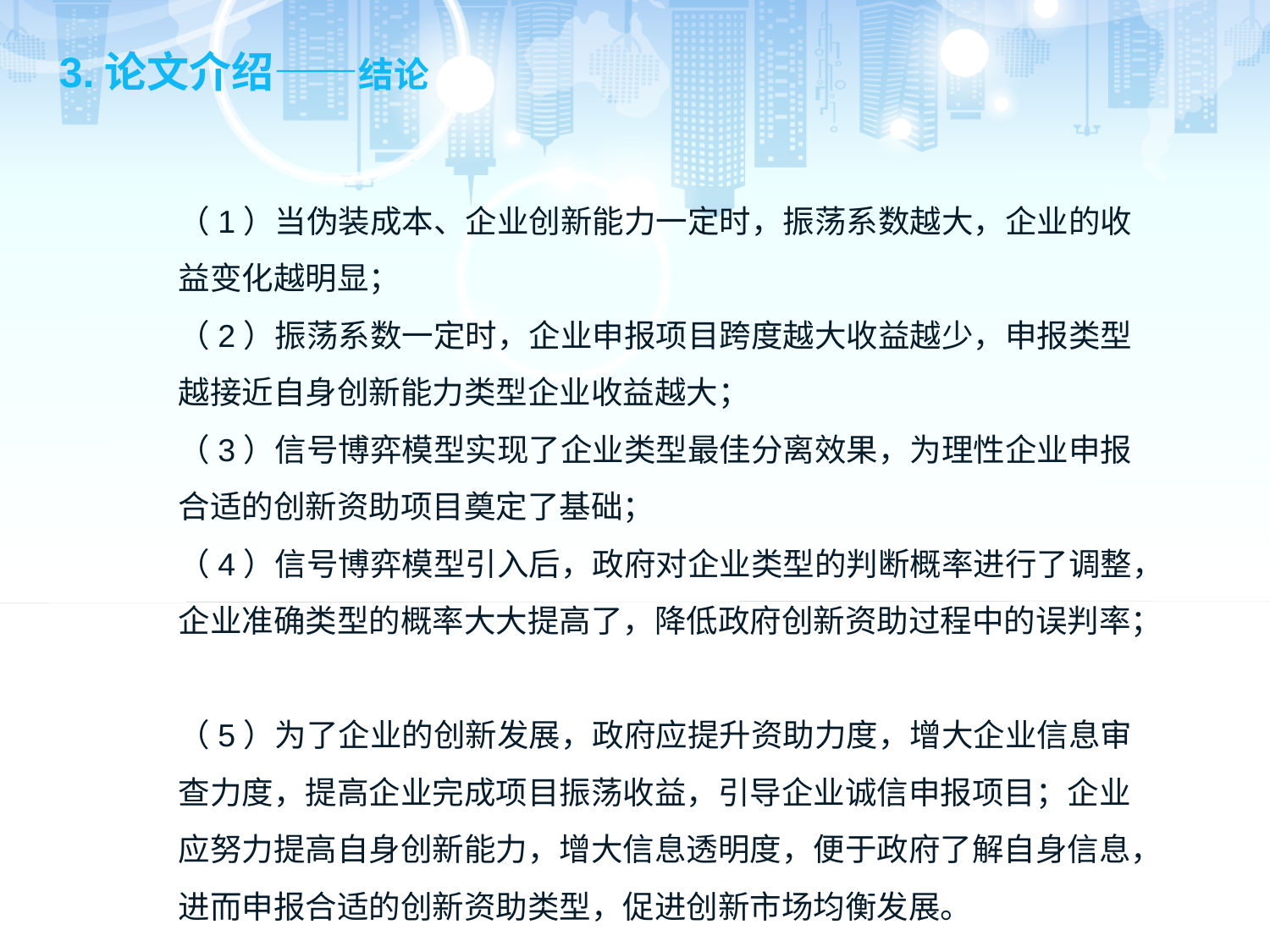

3.论文介绍——结论
（1）当伪装成本、企业创新能力一定时，振荡系数越大，企业的收益变化越明显；
（2）振荡系数一定时，企业申报项目跨度越大收益越少，申报类型越接近自身创新能力类型企业收益越大；
（3）信号博弈模型实现了企业类型最佳分离效果，为理性企业申报合适的创新资助项目奠定了基础；
（4）信号博弈模型引入后，政府对企业类型的判断概率进行了调整，企业准确类型的概率大大提高了，降低政府创新资助过程中的误判率；
（5）为了企业的创新发展，政府应提升资助力度，增大企业信息审查力度，提高企业完成项目振荡收益，引导企业诚信申报项目；企业应努力提高自身创新能力，增大信息透明度，便于政府了解自身信息，进而申报合适的创新资助类型，促进创新市场均衡发展。